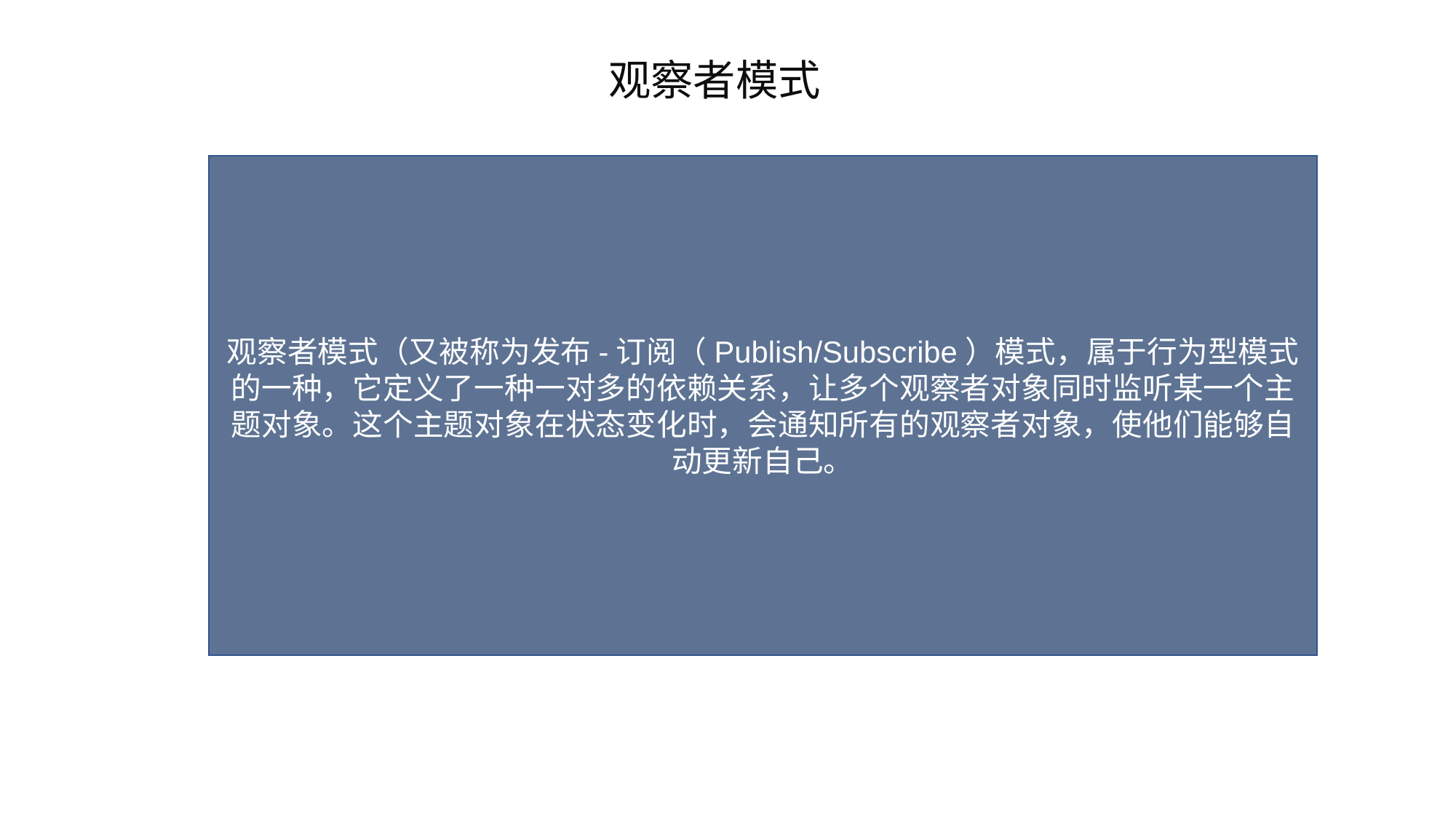

观察者模式
观察者模式（又被称为发布-订阅（Publish/Subscribe）模式，属于行为型模式的一种，它定义了一种一对多的依赖关系，让多个观察者对象同时监听某一个主题对象。这个主题对象在状态变化时，会通知所有的观察者对象，使他们能够自动更新自己。
目录